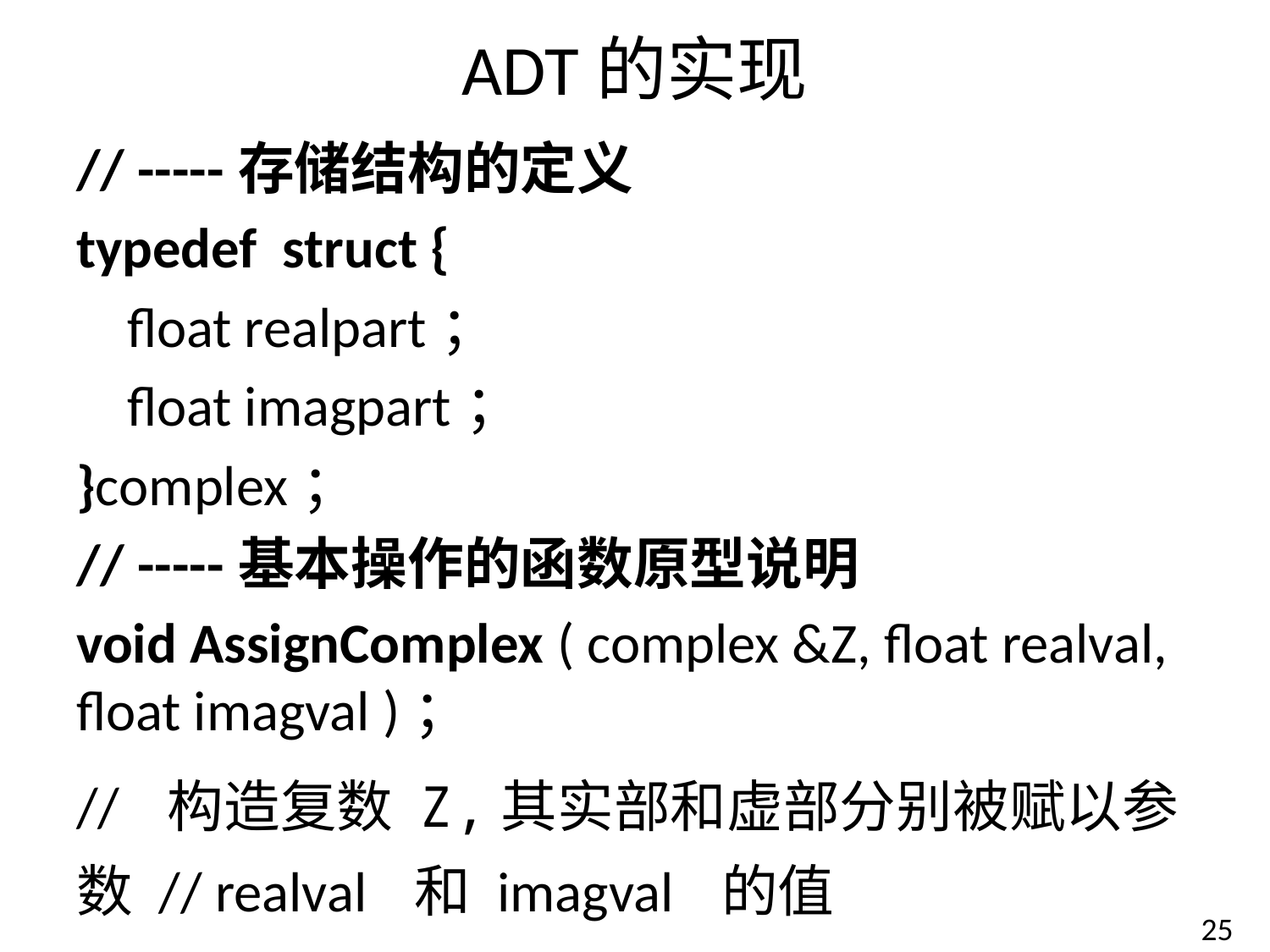

# ADT的实现
// -----存储结构的定义
typedef  struct {
    float realpart；
    float imagpart；
}complex；
// -----基本操作的函数原型说明
void AssignComplex ( complex &Z, float realval, float imagval )；
// 构造复数 Z,其实部和虚部分别被赋以参数 // realval 和 imagval 的值

25